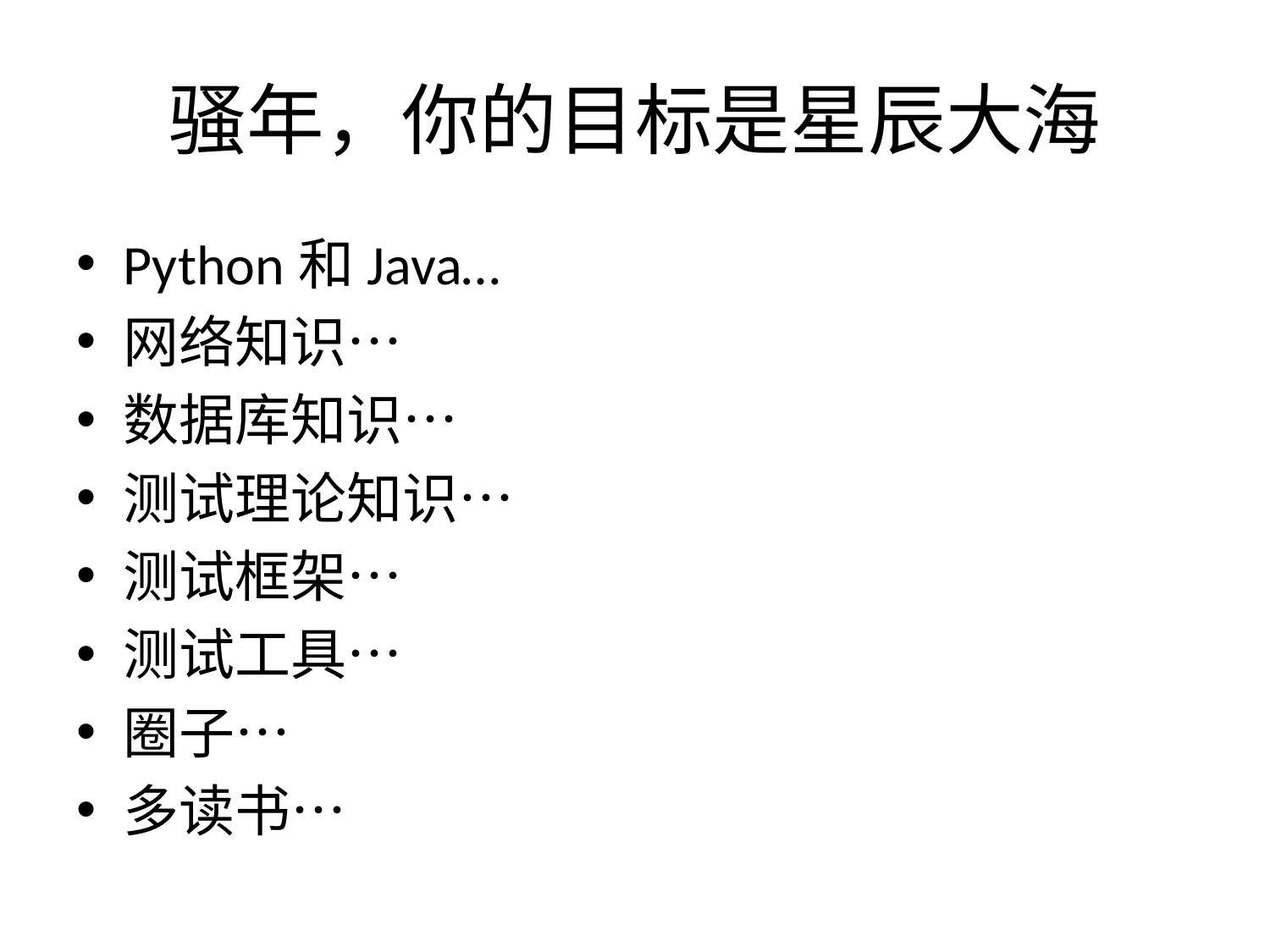

# 骚年，你的目标是星辰大海
Python和Java…
网络知识…
数据库知识…
测试理论知识…
测试框架…
测试工具…
圈子…
多读书…